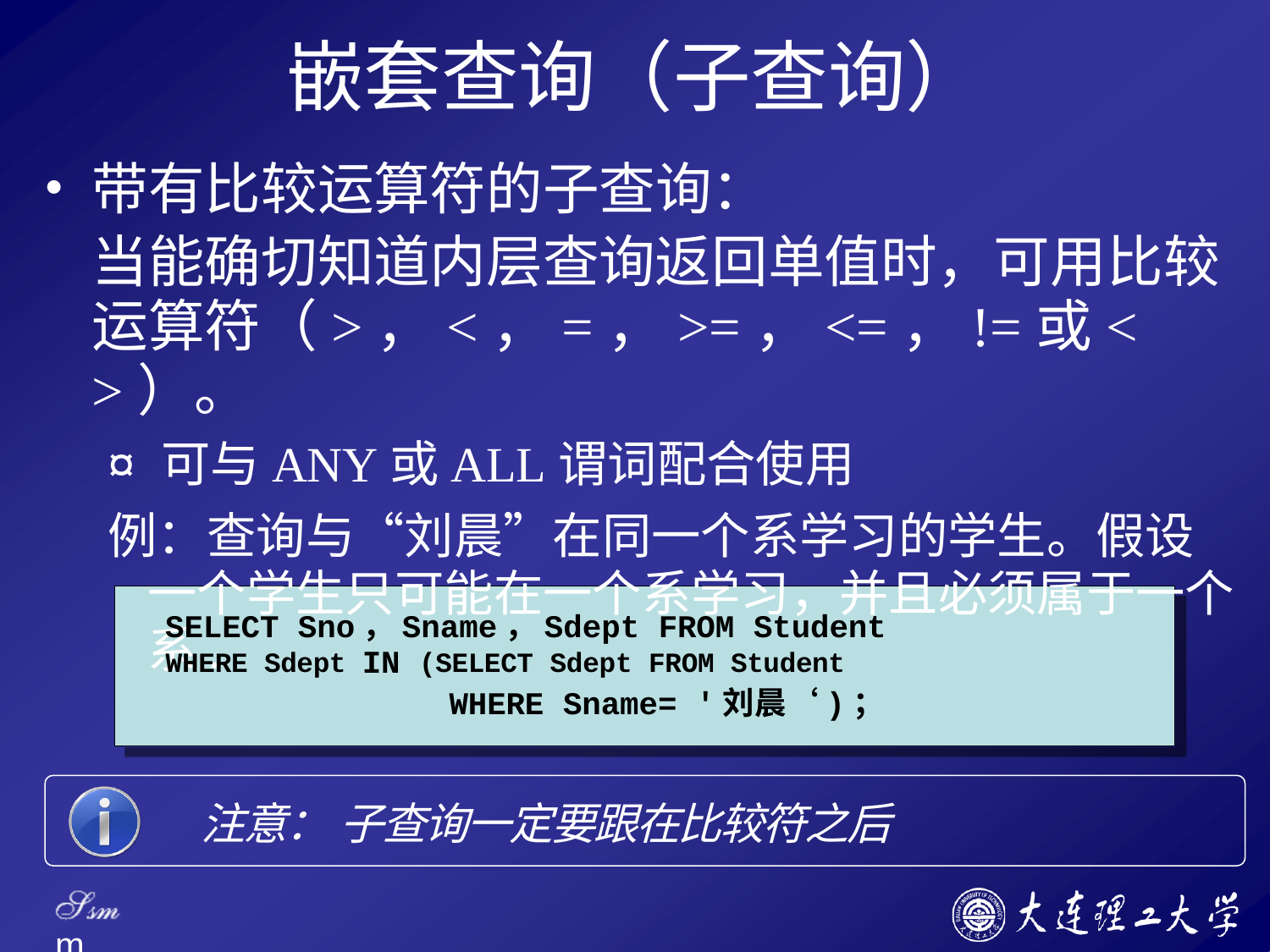

# 嵌套查询（子查询）
带有比较运算符的子查询：
当能确切知道内层查询返回单值时，可用比较 运算符（>，<，=，>=，<=，!=或< >）。
¤ 可与ANY或ALL谓词配合使用
例：查询与“刘晨”在同一个系学习的学生。假设 一个学生只可能在一个系学习，并且必须属于一个 系.

SELECT Sno，Sname，Sdept FROM Student
WHERE Sdept IN (SELECT Sdept FROM Student
WHERE Sname= '刘晨‘)；

=

注意： 子查询一定要跟在比较符之后

Ssm